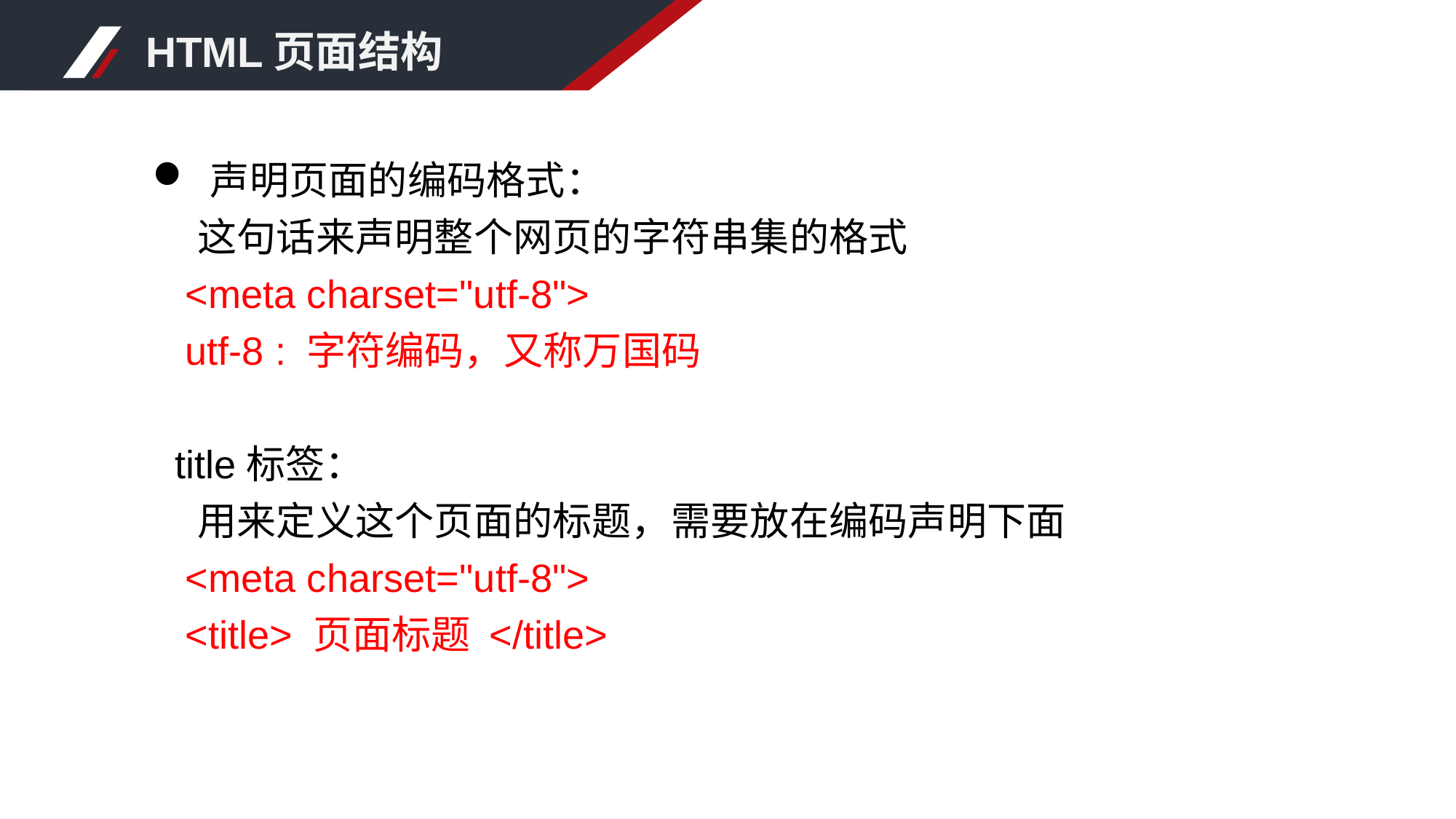

HTML页面结构
 声明页面的编码格式：
    这句话来声明整个网页的字符串集的格式
   <meta charset="utf-8">
   utf-8 : 字符编码，又称万国码

  title标签：
    用来定义这个页面的标题，需要放在编码声明下面
   <meta charset="utf-8">
   <title> 页面标题 </title>